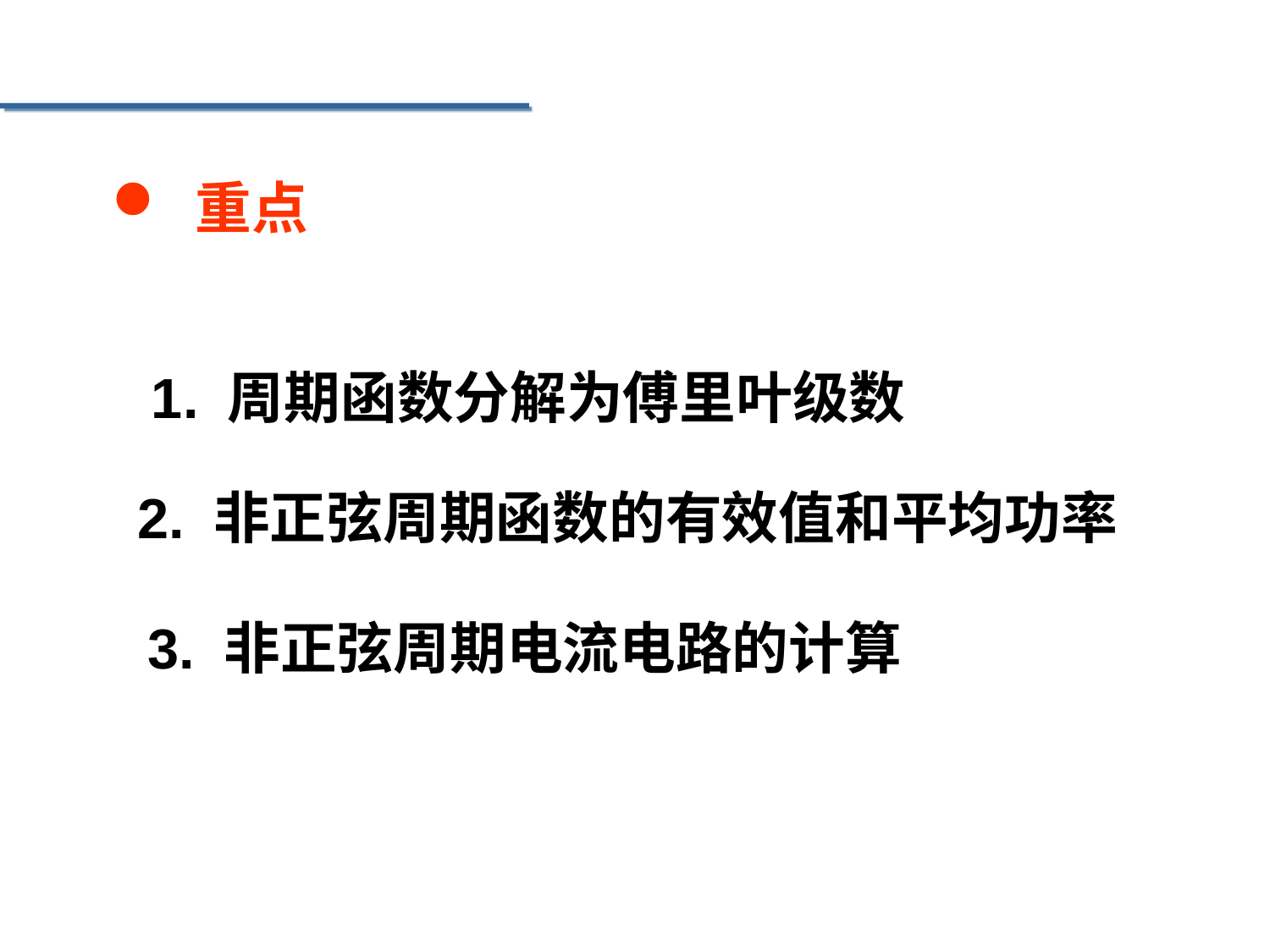

重点
1. 周期函数分解为傅里叶级数
2. 非正弦周期函数的有效值和平均功率
3. 非正弦周期电流电路的计算